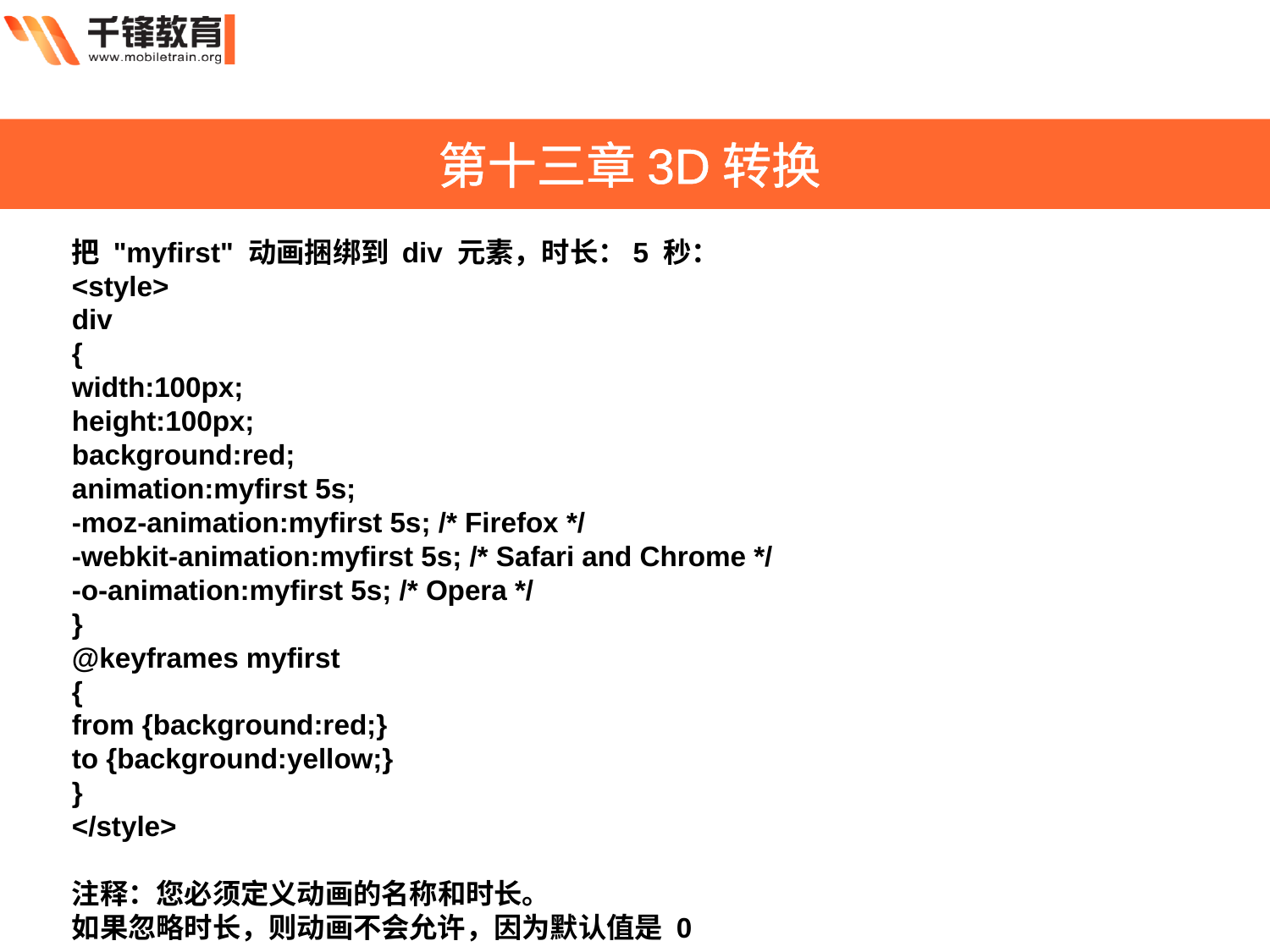

第十三章3D转换
把 "myfirst" 动画捆绑到 div 元素，时长：5 秒：
<style>
div
{
width:100px;
height:100px;
background:red;
animation:myfirst 5s;
-moz-animation:myfirst 5s; /* Firefox */
-webkit-animation:myfirst 5s; /* Safari and Chrome */
-o-animation:myfirst 5s; /* Opera */
}
@keyframes myfirst
{
from {background:red;}
to {background:yellow;}
}
</style>

注释：您必须定义动画的名称和时长。
如果忽略时长，则动画不会允许，因为默认值是 0